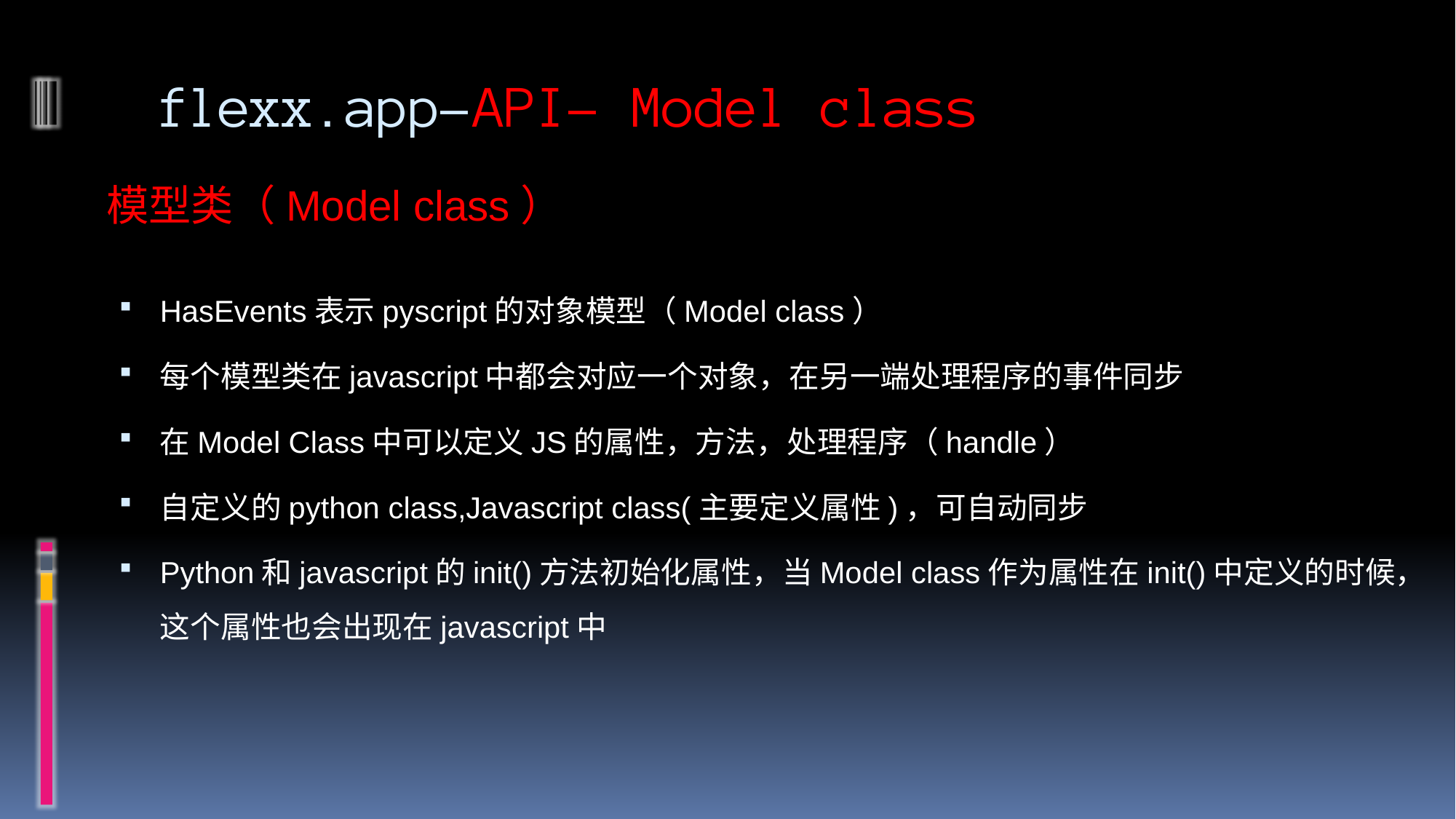

# flexx.app-API- Model class
模型类（Model class）

HasEvents表示pyscript的对象模型（Model class）
每个模型类在javascript中都会对应一个对象，在另一端处理程序的事件同步
在Model Class中可以定义JS的属性，方法，处理程序（handle）
自定义的python class,Javascript class(主要定义属性)，可自动同步
Python和javascript的init()方法初始化属性，当Model class作为属性在init()中定义的时候，这个属性也会出现在javascript中